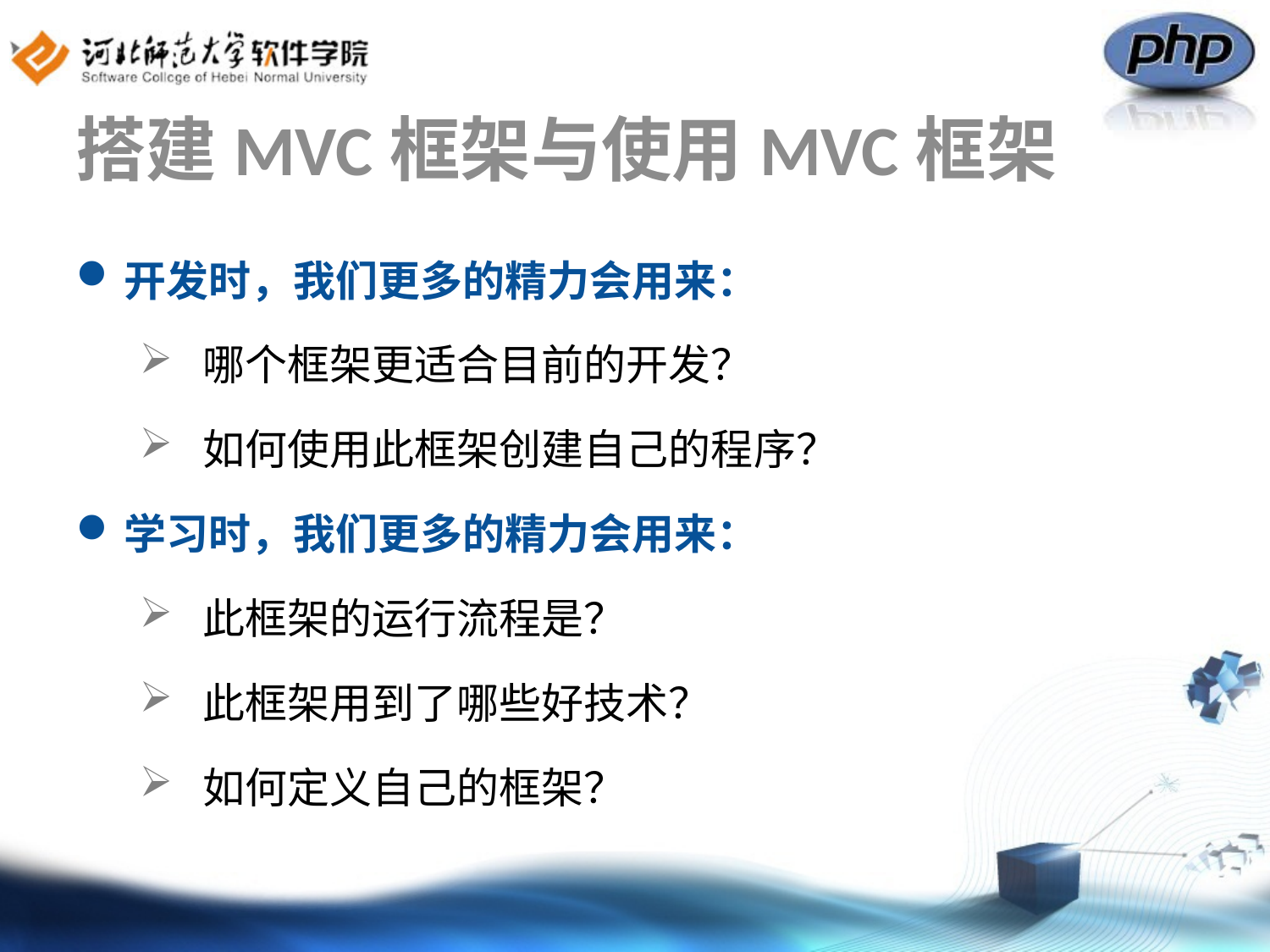

# 搭建MVC框架与使用MVC框架
开发时，我们更多的精力会用来：
哪个框架更适合目前的开发？
如何使用此框架创建自己的程序？
学习时，我们更多的精力会用来：
此框架的运行流程是？
此框架用到了哪些好技术？
如何定义自己的框架？